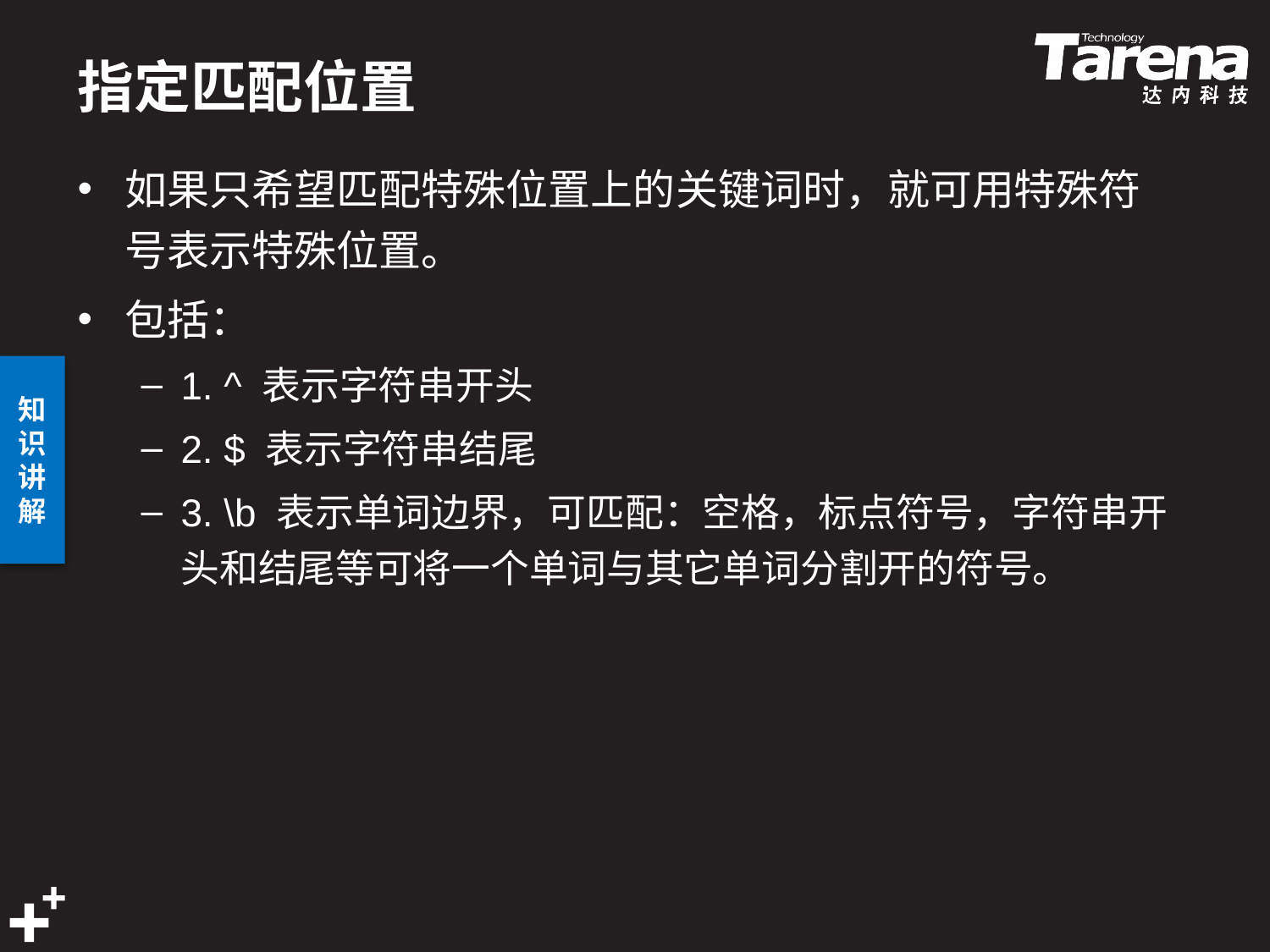

# 指定匹配位置
如果只希望匹配特殊位置上的关键词时，就可用特殊符号表示特殊位置。
包括：
1. ^ 表示字符串开头
2. $ 表示字符串结尾
3. \b 表示单词边界，可匹配：空格，标点符号，字符串开头和结尾等可将一个单词与其它单词分割开的符号。